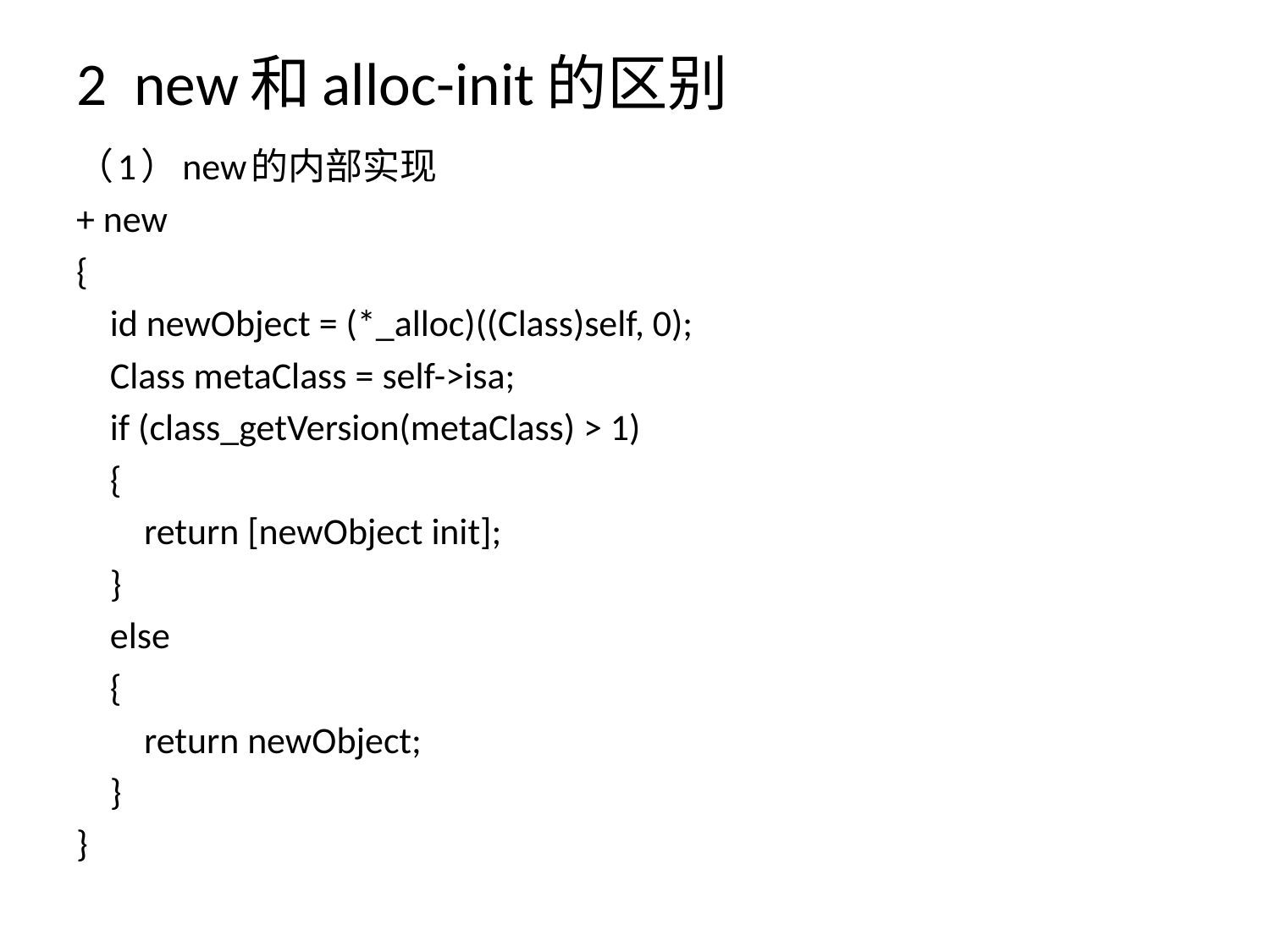

# 2  new和alloc-init的区别
（1）new的内部实现
+ new
{
    id newObject = (*_alloc)((Class)self, 0);
    Class metaClass = self->isa;
    if (class_getVersion(metaClass) > 1)
    {
        return [newObject init];
    }
    else
    {
        return newObject;
    }
}